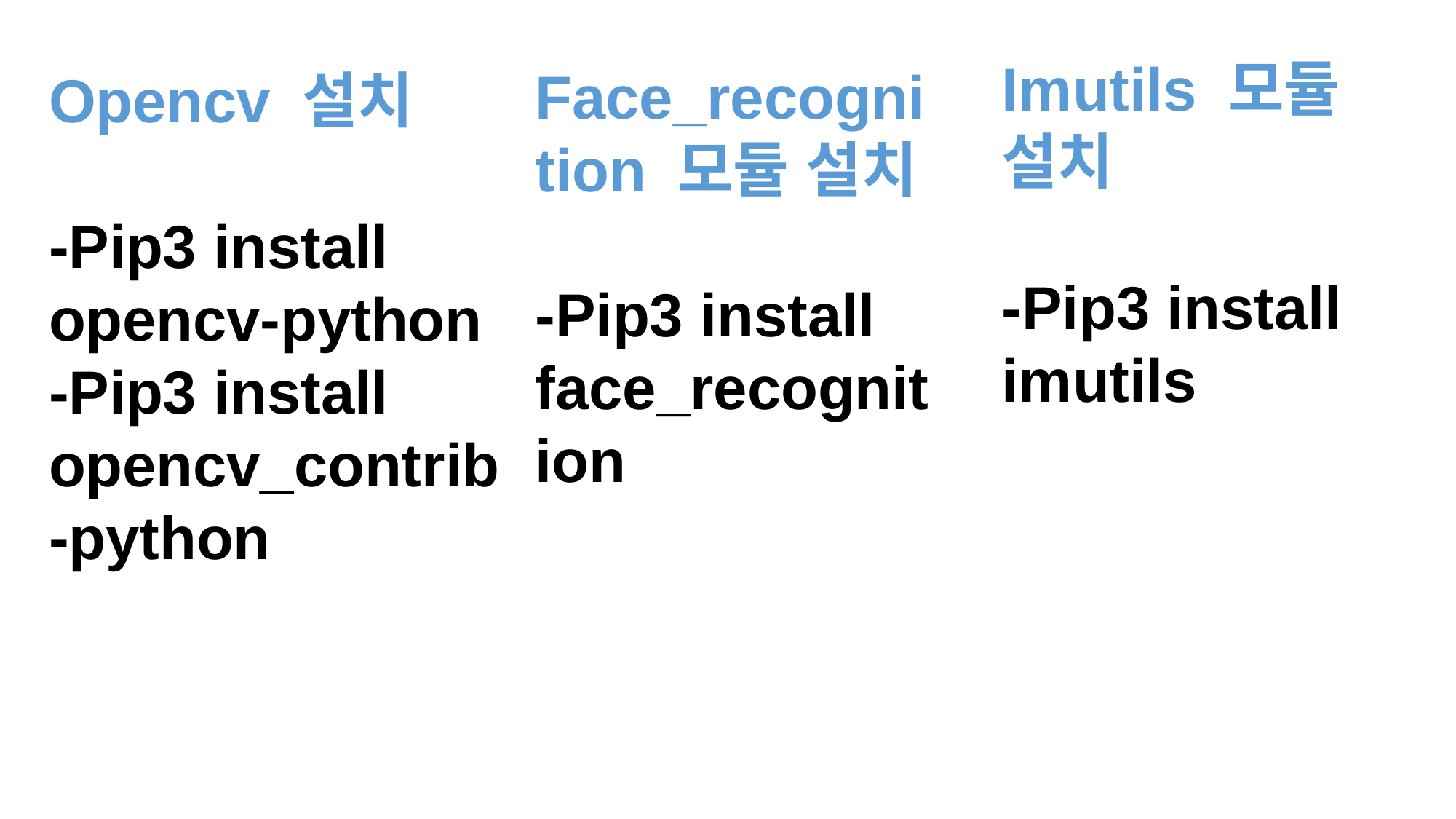

Imutils 모듈 설치

-Pip3 install imutils

Face_recognition 모듈 설치

-Pip3 install face_recognition
Opencv 설치

-Pip3 install opencv-python
-Pip3 install opencv_contrib-python